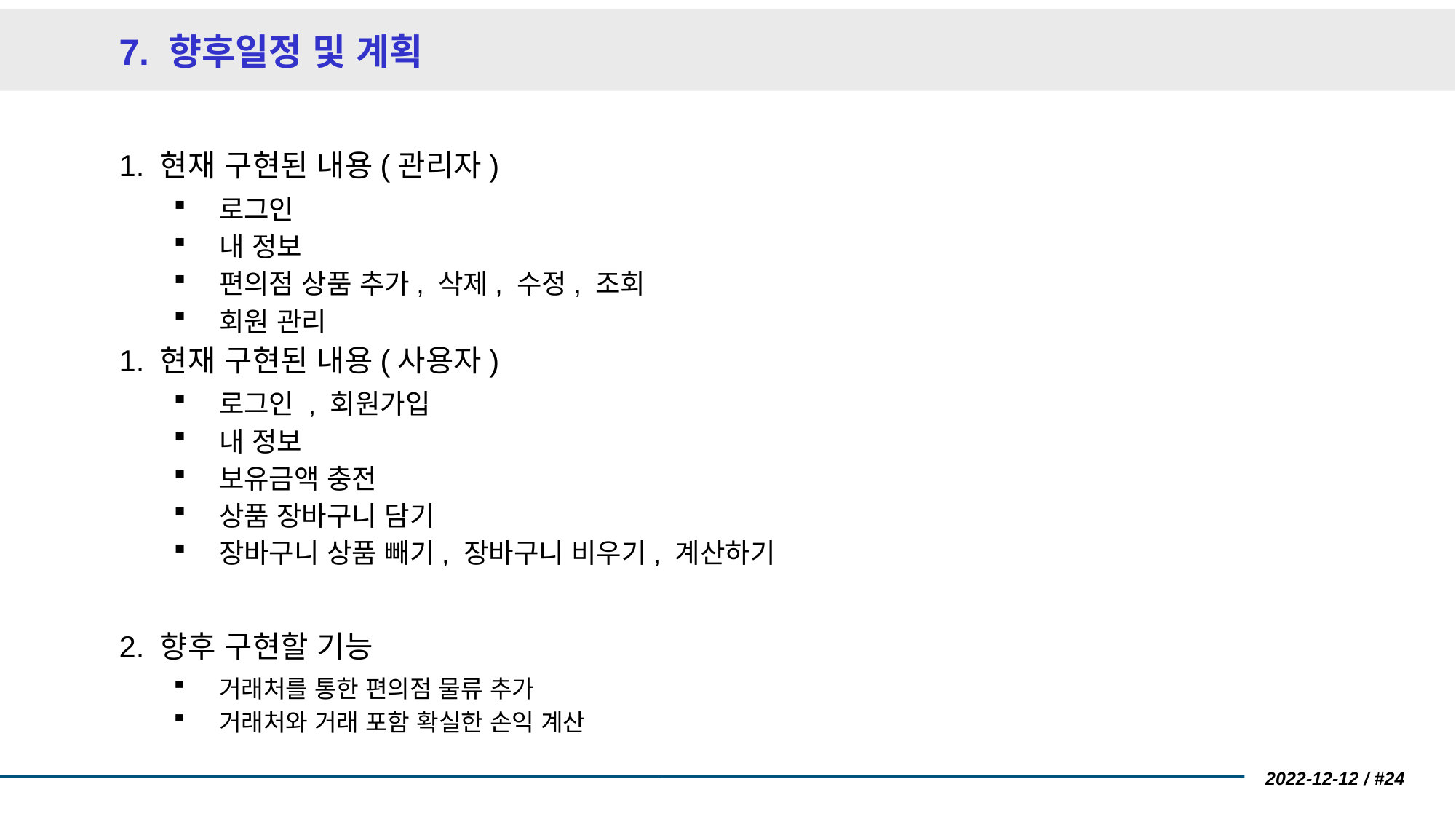

# 7. 향후일정 및 계획
1. 현재 구현된 내용(관리자)
로그인
내 정보
편의점 상품 추가, 삭제, 수정, 조회
회원 관리
1. 현재 구현된 내용(사용자)
로그인 , 회원가입
내 정보
보유금액 충전
상품 장바구니 담기
장바구니 상품 빼기, 장바구니 비우기, 계산하기

2. 향후 구현할 기능
거래처를 통한 편의점 물류 추가
거래처와 거래 포함 확실한 손익 계산